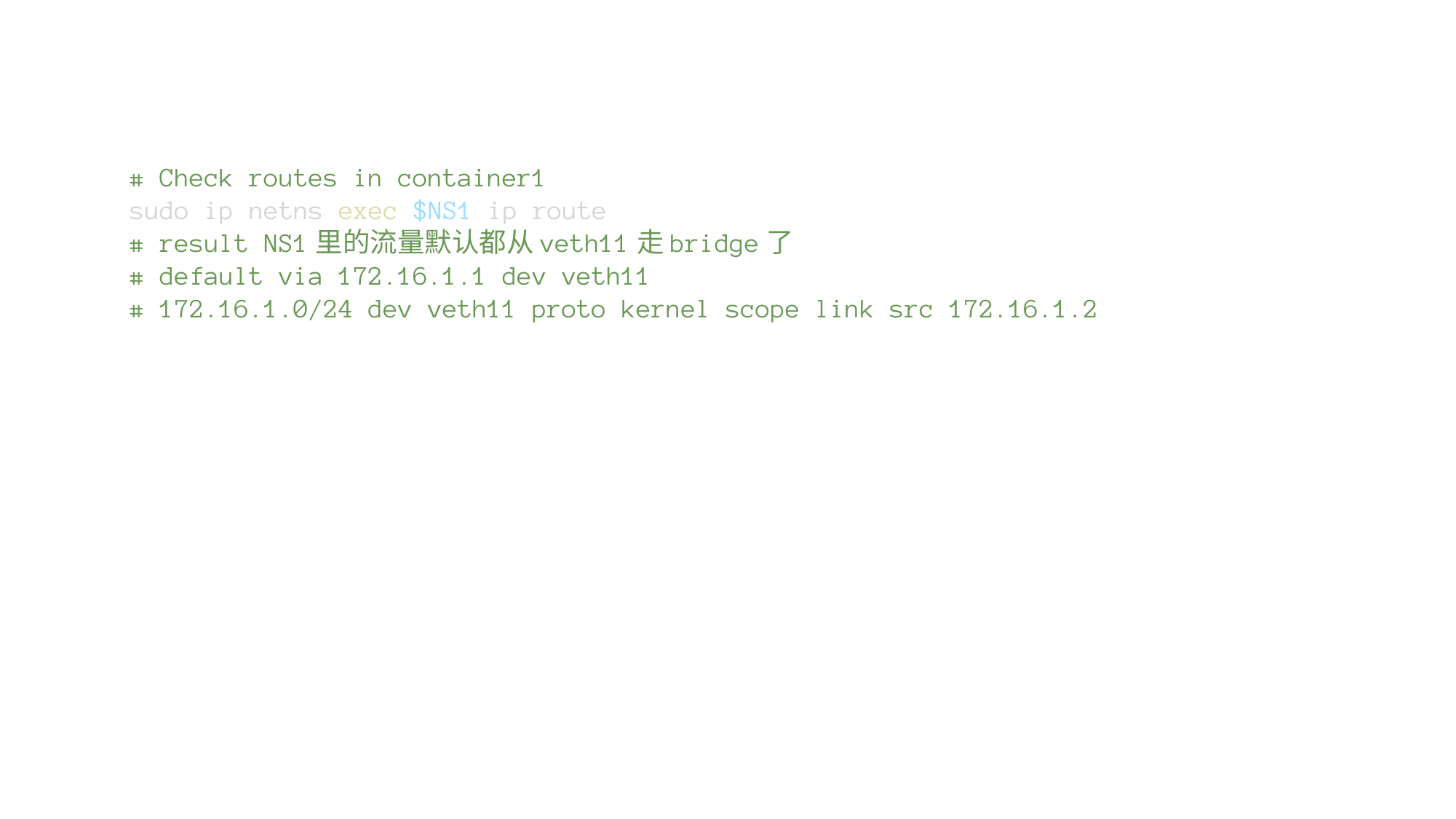

# Check routes in container1
sudo ip netns exec $NS1 ip route
# result NS1里的流量默认都从veth11走bridge了
# default via 172.16.1.1 dev veth11
# 172.16.1.0/24 dev veth11 proto kernel scope link src 172.16.1.2